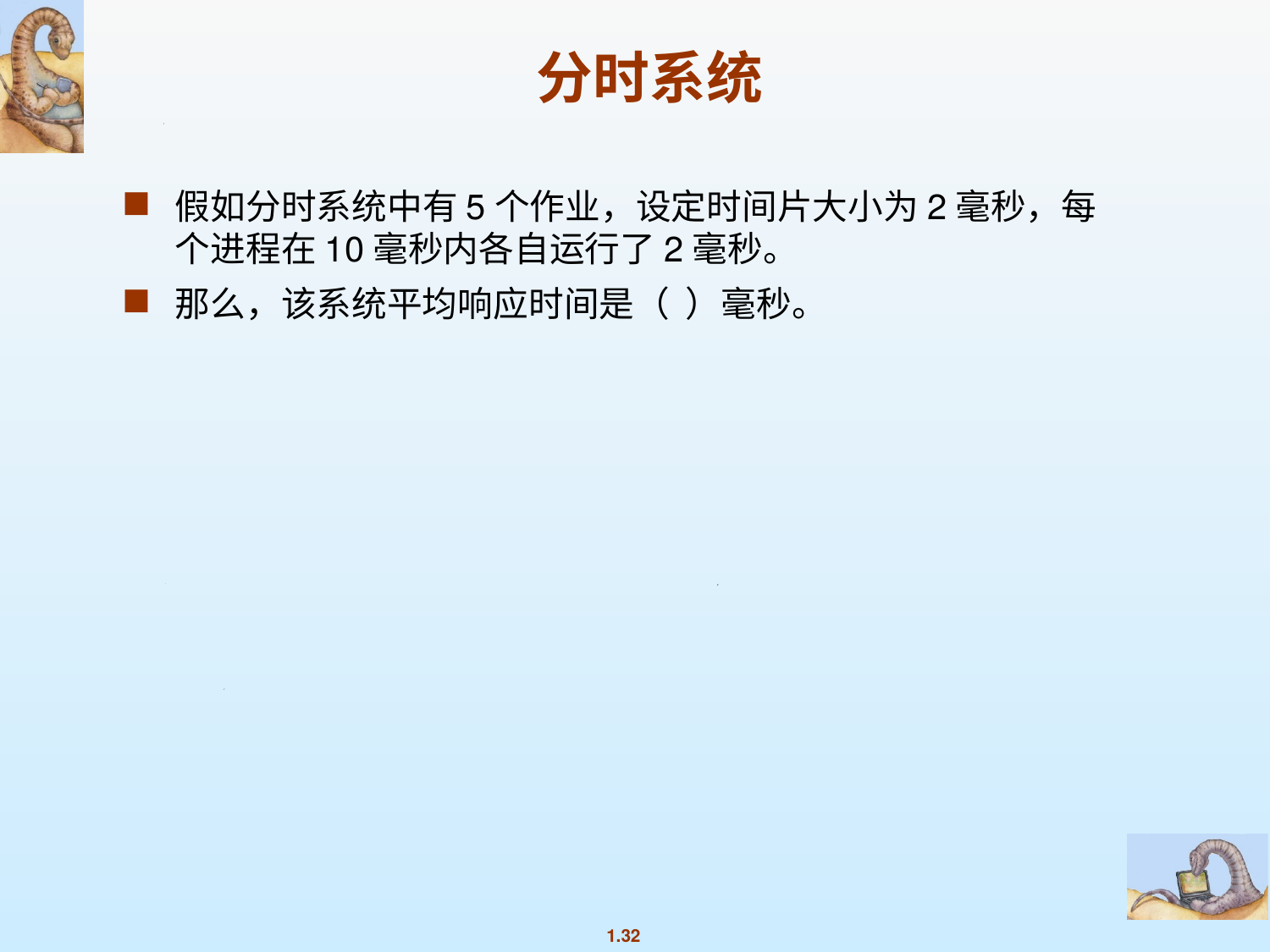

# 分时系统
假如分时系统中有5个作业，设定时间片大小为2毫秒，每个进程在10毫秒内各自运行了2毫秒。
那么，该系统平均响应时间是（  ）毫秒。